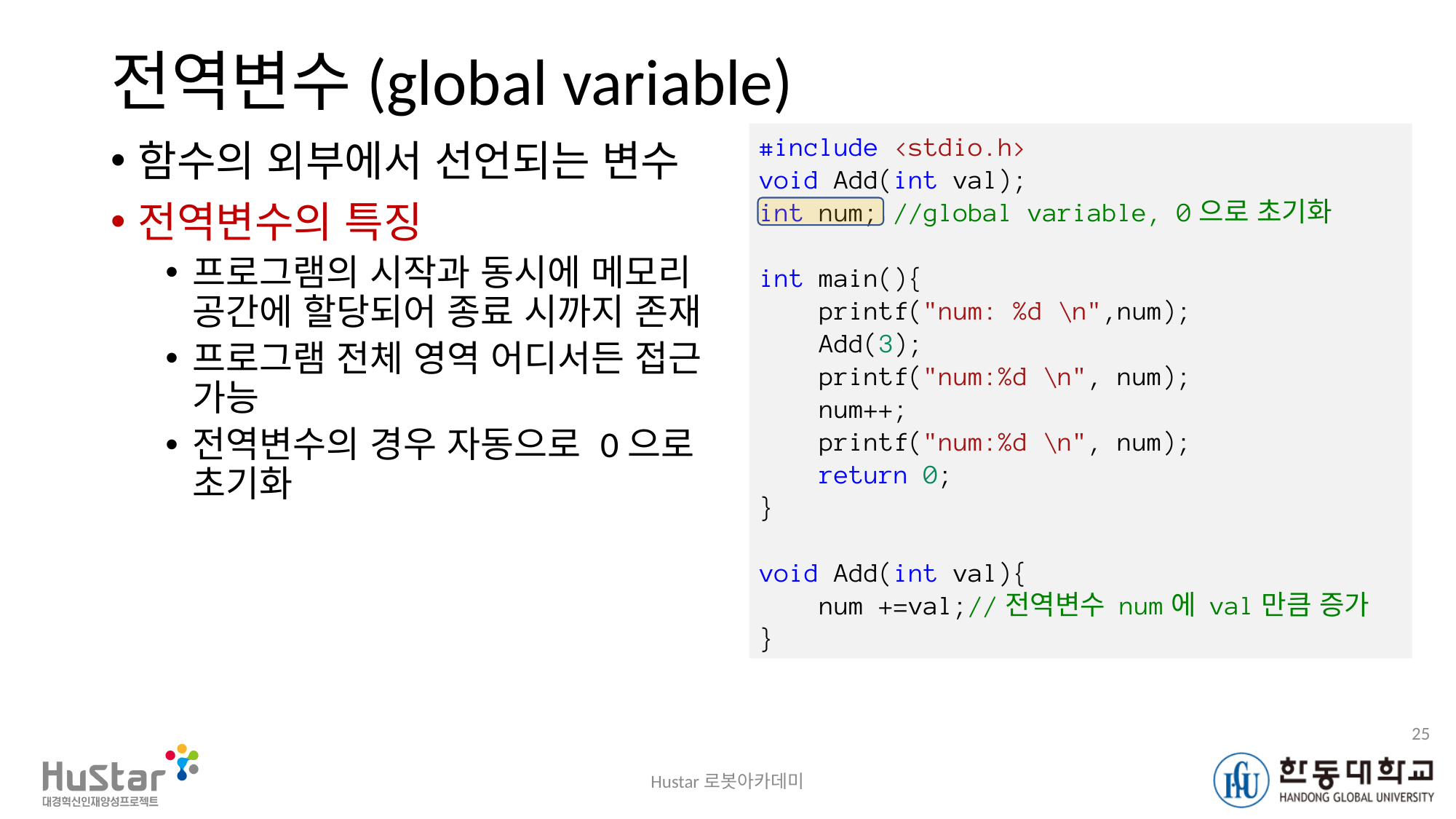

# 전역변수(global variable)
#include <stdio.h>
void Add(int val);
int num; //global variable, 0으로 초기화
int main(){
    printf("num: %d \n",num);
    Add(3);
    printf("num:%d \n", num);
    num++;
    printf("num:%d \n", num);
    return 0;
}
void Add(int val){
    num +=val;//전역변수 num에 val만큼 증가
}
함수의 외부에서 선언되는 변수
전역변수의 특징
프로그램의 시작과 동시에 메모리 공간에 할당되어 종료 시까지 존재
프로그램 전체 영역 어디서든 접근 가능
전역변수의 경우 자동으로 0으로 초기화

25
Hustar로봇아카데미